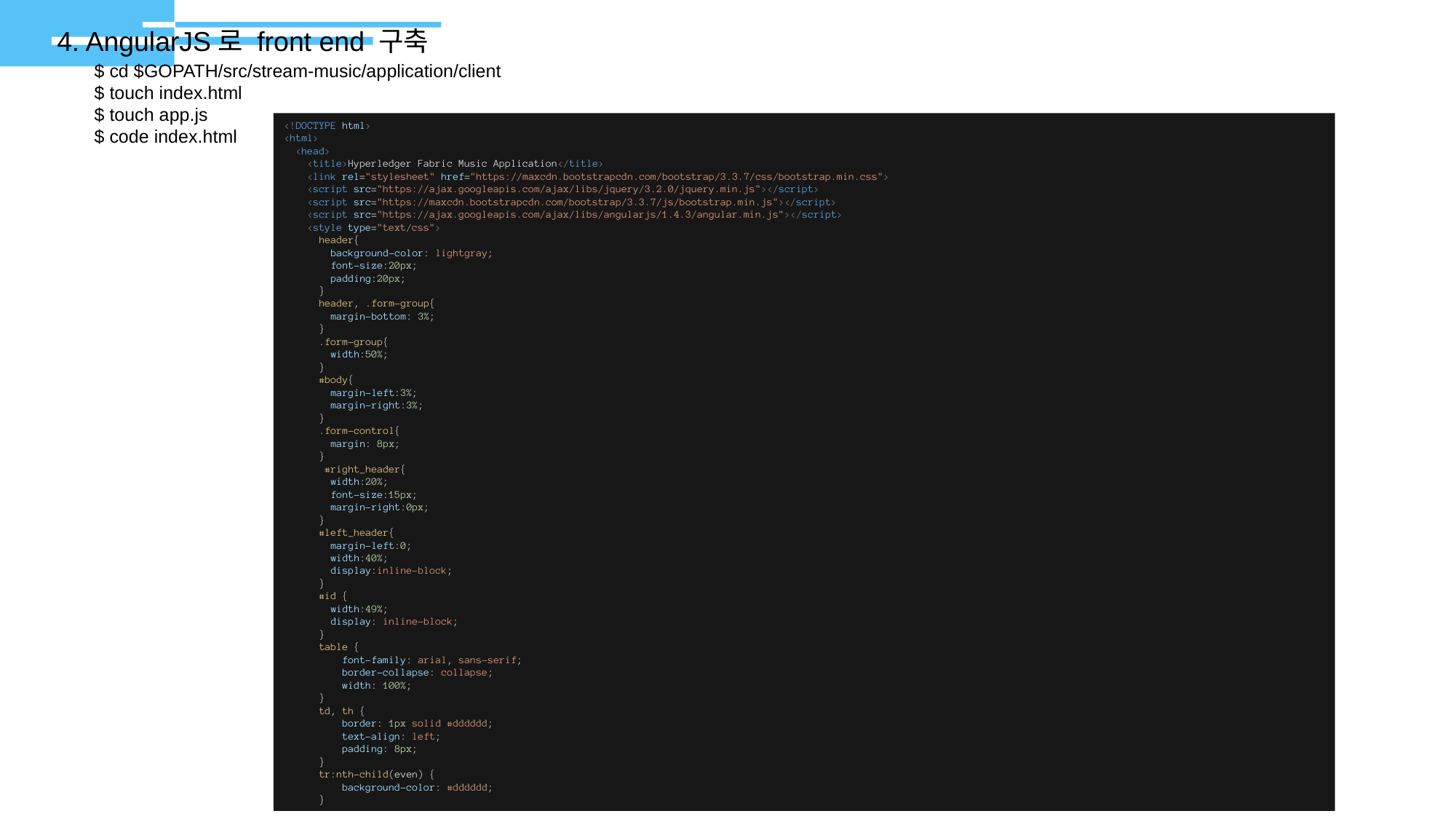

4. AngularJS로 front end 구축
$ cd $GOPATH/src/stream-music/application/client
$ touch index.html
$ touch app.js
$ code index.html
<!DOCTYPE html>
<html>
  <head>
    <title>Hyperledger Fabric Music Application</title>
    <link rel="stylesheet" href="https://maxcdn.bootstrapcdn.com/bootstrap/3.3.7/css/bootstrap.min.css">
    <script src="https://ajax.googleapis.com/ajax/libs/jquery/3.2.0/jquery.min.js"></script>
    <script src="https://maxcdn.bootstrapcdn.com/bootstrap/3.3.7/js/bootstrap.min.js"></script>
    <script src="https://ajax.googleapis.com/ajax/libs/angularjs/1.4.3/angular.min.js"></script>
    <style type="text/css">
      header{
        background-color: lightgray;
        font-size:20px;
        padding:20px;
      }
      header, .form-group{
        margin-bottom: 3%;
      }
      .form-group{
        width:50%;
      }
      #body{
        margin-left:3%;
        margin-right:3%;
      }
      .form-control{
        margin: 8px;
      }
       #right_header{
        width:20%;
        font-size:15px;
        margin-right:0px;
      }
      #left_header{
        margin-left:0;
        width:40%;
        display:inline-block;
      }
      #id {
        width:49%;
        display: inline-block;
      }
      table {
          font-family: arial, sans-serif;
          border-collapse: collapse;
          width: 100%;
      }
      td, th {
          border: 1px solid #dddddd;
          text-align: left;
          padding: 8px;
      }
      tr:nth-child(even) {
          background-color: #dddddd;
      }